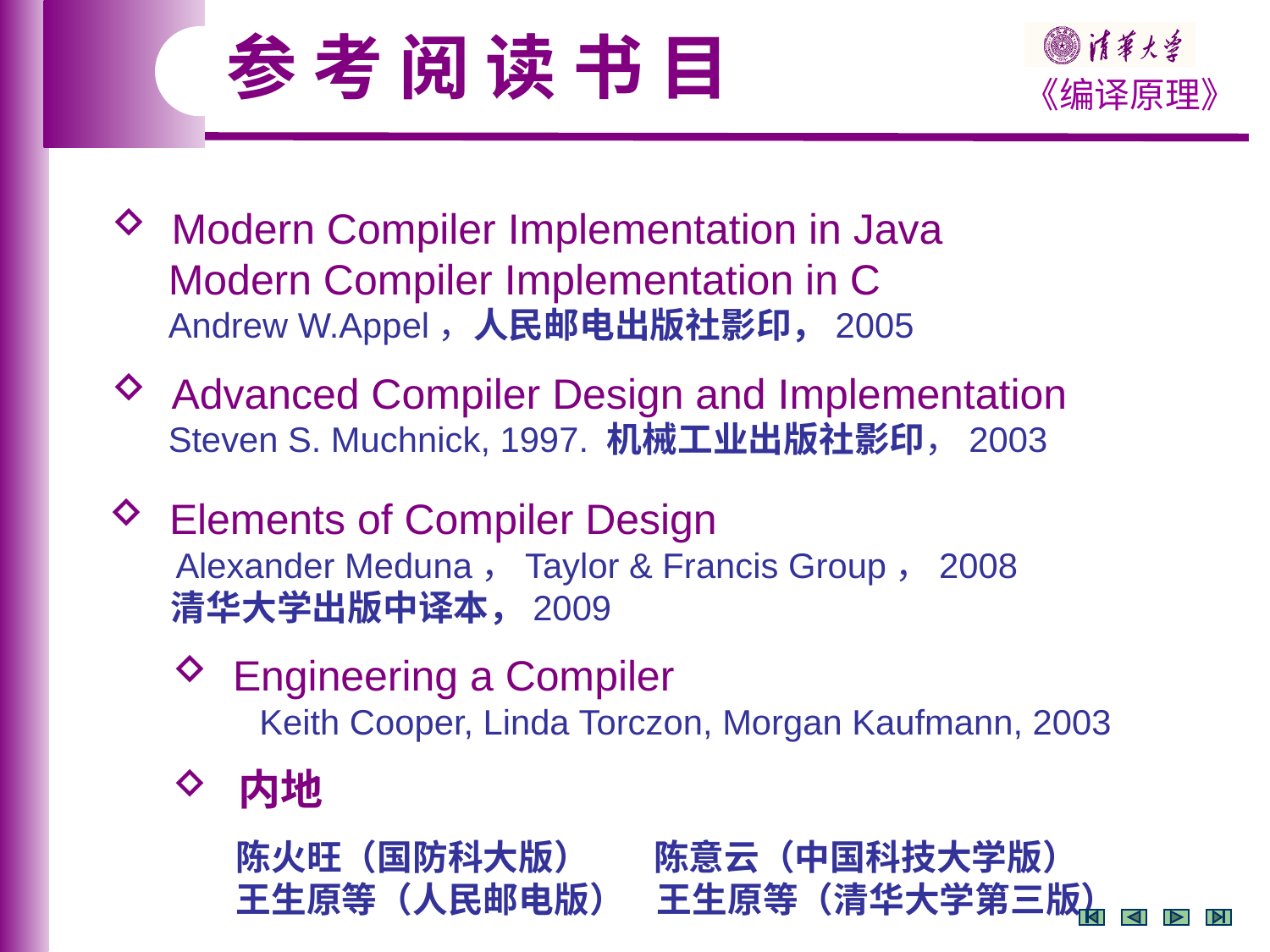

参 考 阅 读 书 目

  Modern Compiler Implementation in Java
      Modern Compiler Implementation in C
      Andrew W.Appel，人民邮电出版社影印，2005

  Advanced Compiler Design and Implementation
      Steven S. Muchnick, 1997. 机械工业出版社影印，2003
  Elements of Compiler Design
       Alexander Meduna，Taylor & Francis Group，2008
清华大学出版中译本，2009

  Engineering a Compiler
      Keith Cooper, Linda Torczon, Morgan Kaufmann, 2003

  内地

       陈火旺（国防科大版）        陈意云（中国科技大学版）
       王生原等（人民邮电版）    王生原等（清华大学第三版）